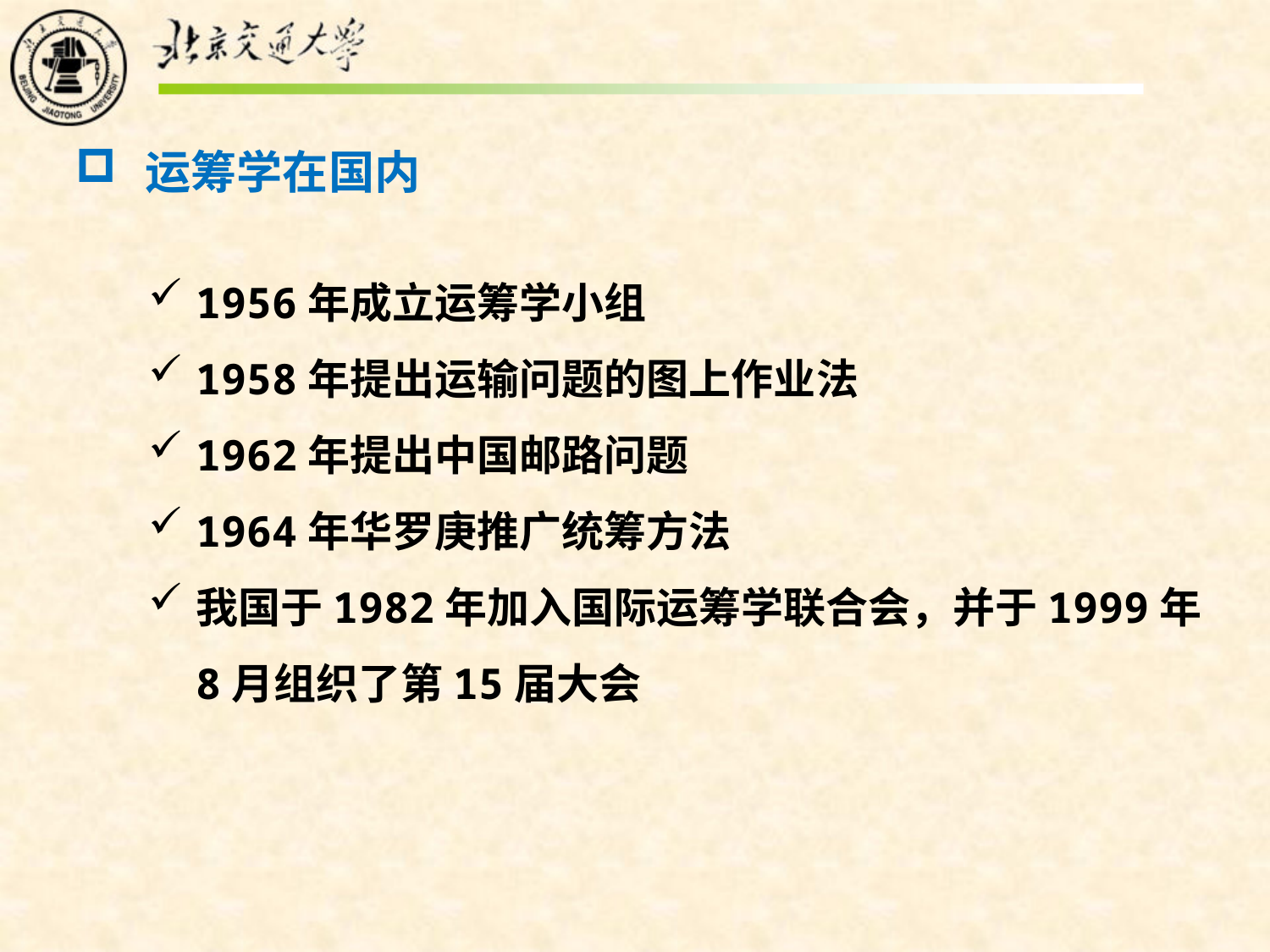

运筹学在国内

1956年成立运筹学小组
1958年提出运输问题的图上作业法
1962年提出中国邮路问题
1964年华罗庚推广统筹方法
我国于1982年加入国际运筹学联合会，并于1999年8月组织了第15届大会